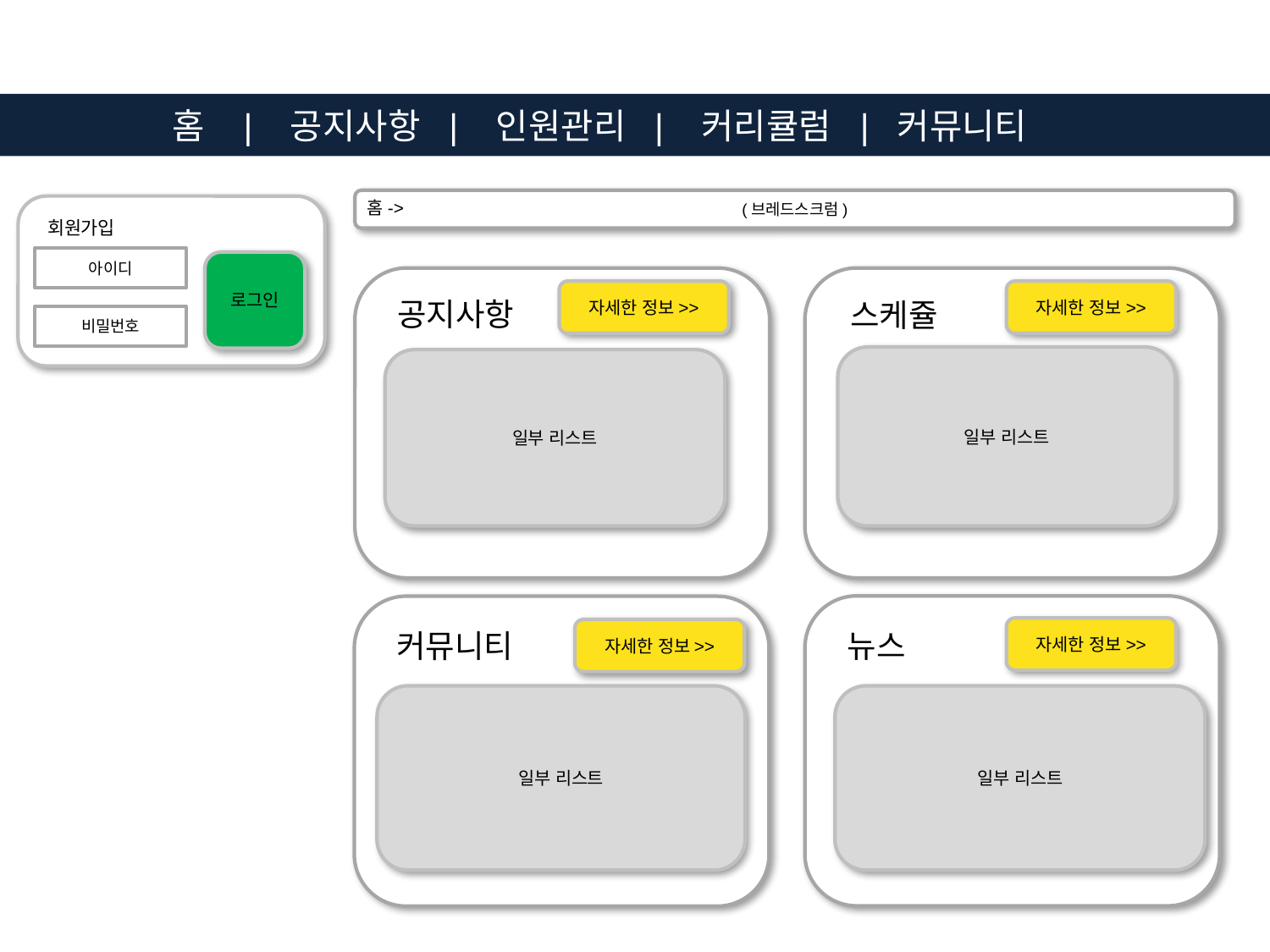

홈   |   공지사항  |   인원관리  |   커리큘럼  |  커뮤니티
(브레드스크럼)
홈->

회원가입
아이디
로그인

자세한 정보>>
자세한 정보>>
공지사항
스케쥴
비밀번호
일부 리스트
일부 리스트

자세한 정보>>
자세한 정보>>
커뮤니티
뉴스
일부 리스트
일부 리스트